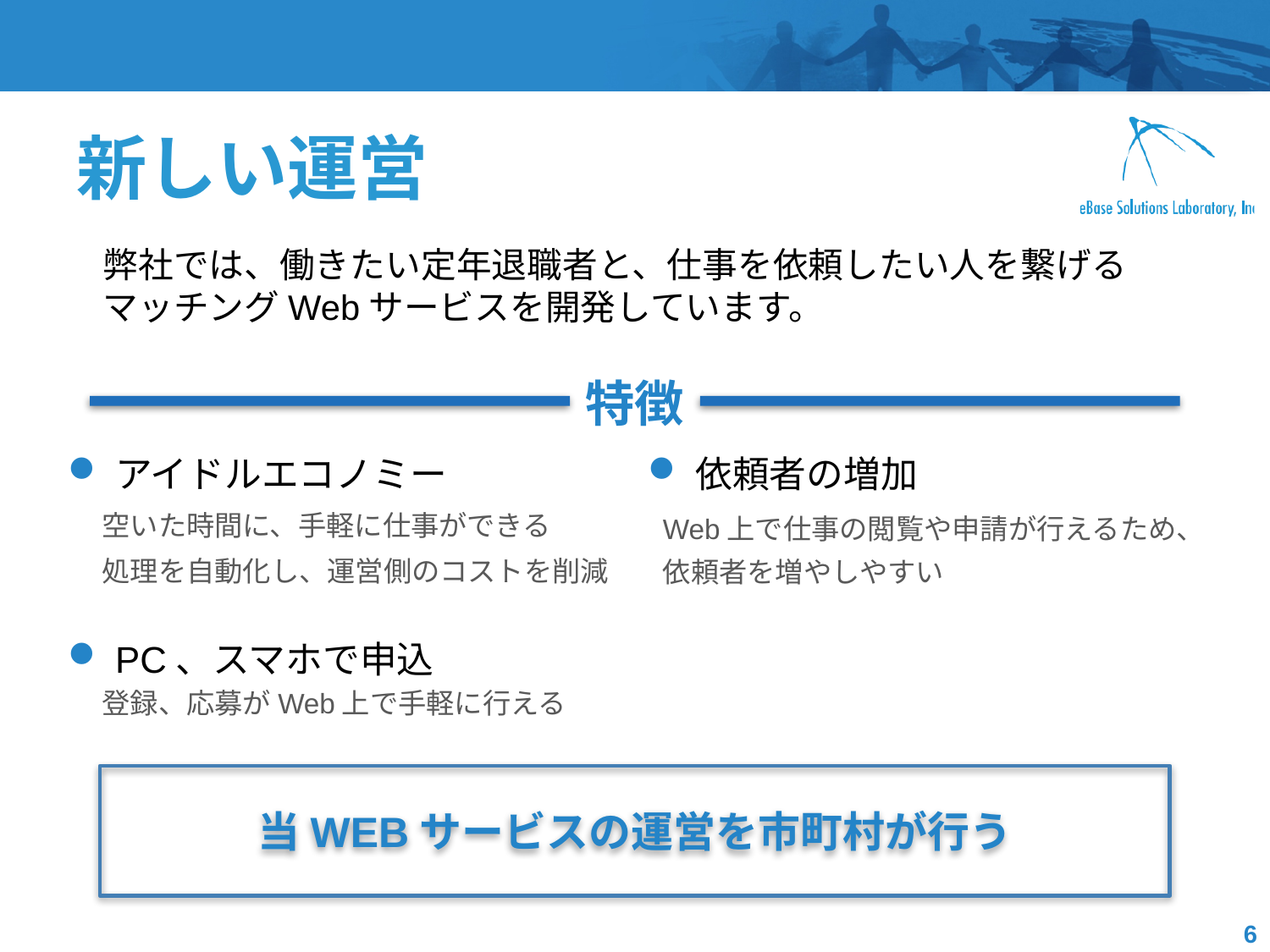

# 新しい運営
弊社では、働きたい定年退職者と、仕事を依頼したい人を繋げるマッチングWebサービスを開発しています。

特徴

アイドルエコノミー
  空いた時間に、手軽に仕事ができる
  処理を自動化し、運営側のコストを削減

PC、スマホで申込
  登録、応募がWeb上で手軽に行える
依頼者の増加
Web上で仕事の閲覧や申請が行えるため、依頼者を増やしやすい
当WEBサービスの運営を市町村が行う
6